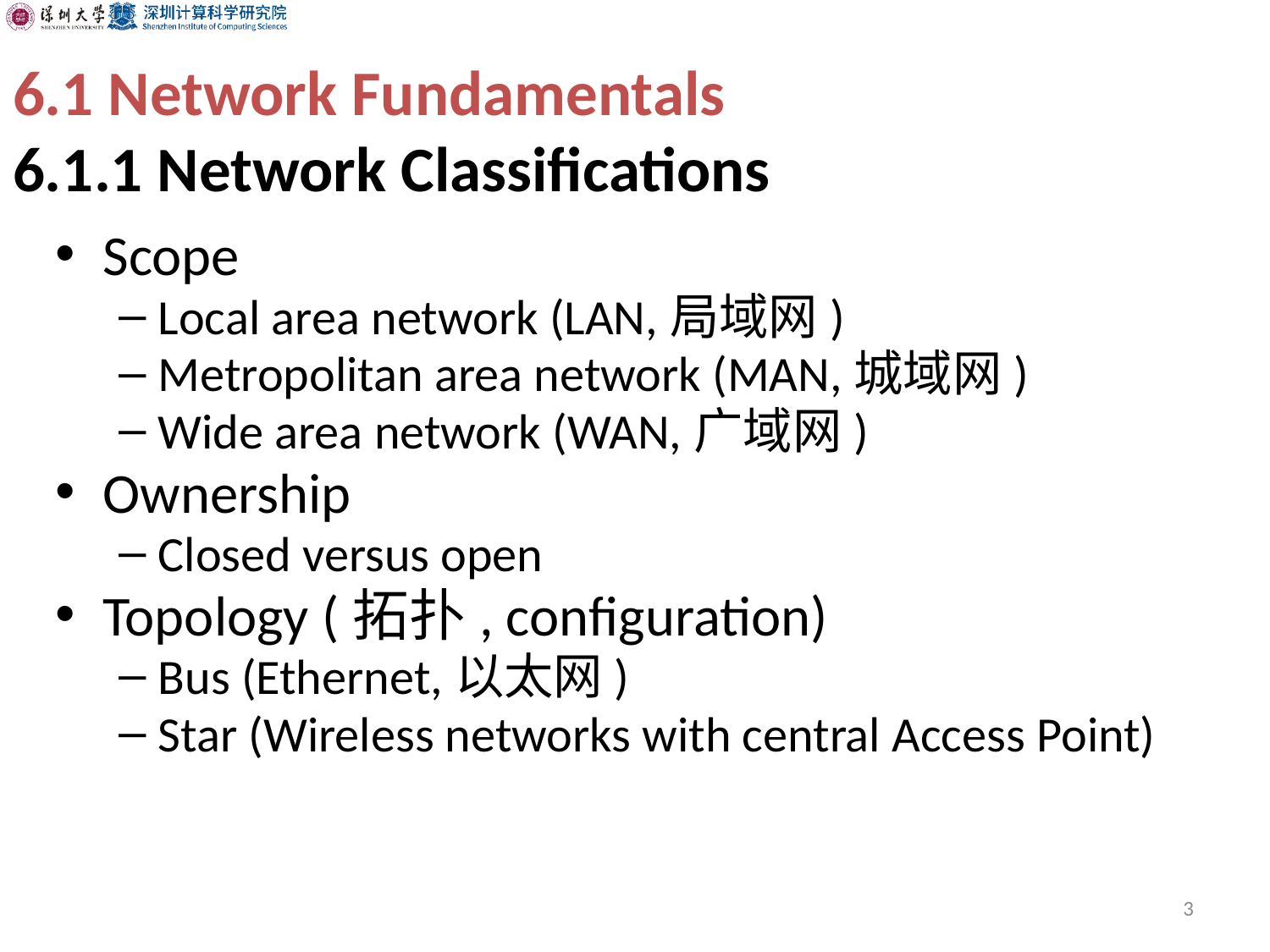

# 6.1 Network Fundamentals 6.1.1 Network Classifications
Scope
Local area network (LAN,局域网)
Metropolitan area network (MAN,城域网)
Wide area network (WAN,广域网)
Ownership
Closed versus open
Topology (拓扑, configuration)
Bus (Ethernet,以太网)
Star (Wireless networks with central Access Point)
3